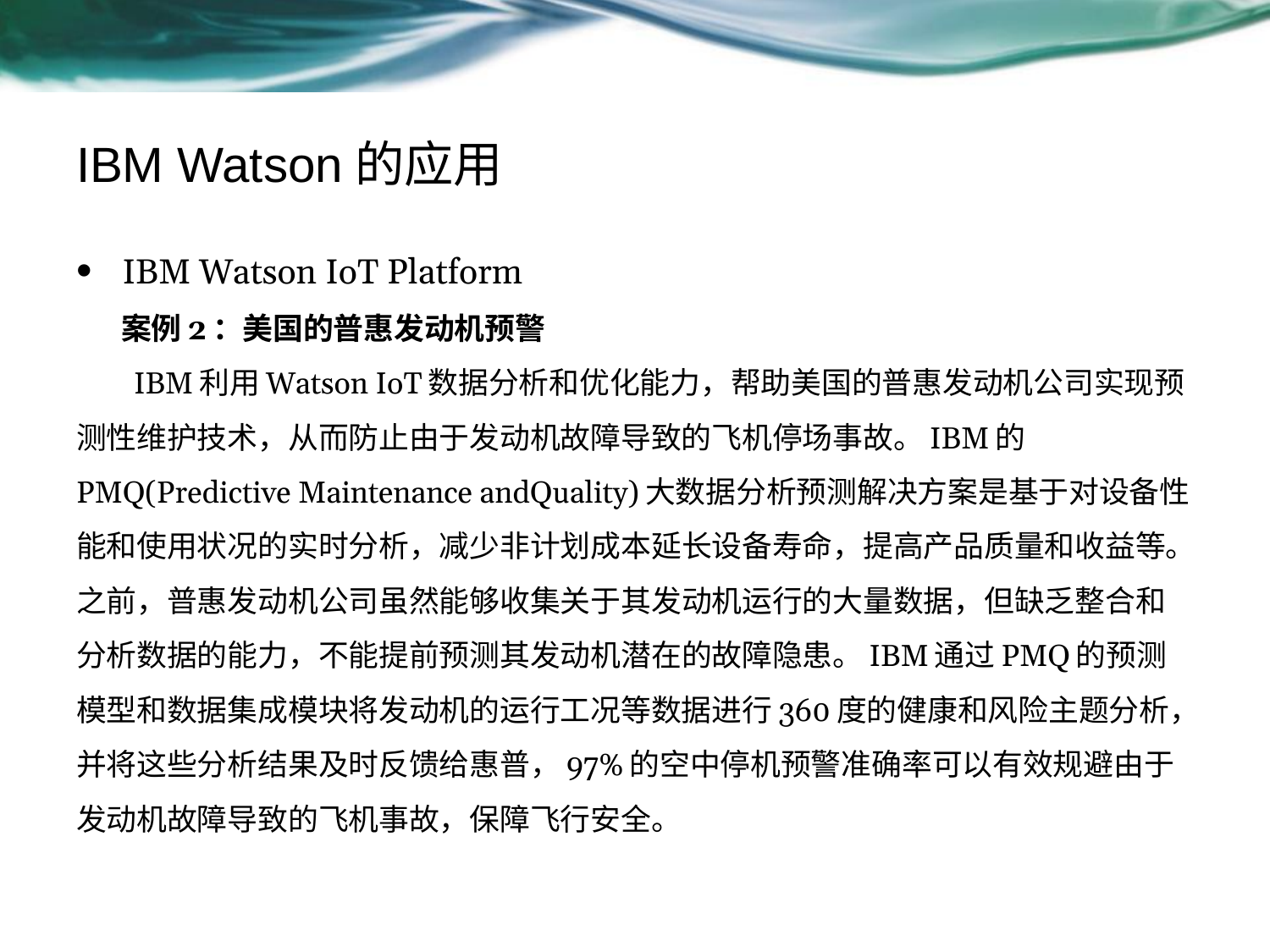

# IBM Watson的应用
IBM Watson IoT Platform
      案例2：美国的普惠发动机预警
        IBM利用Watson IoT数据分析和优化能力，帮助美国的普惠发动机公司实现预测性维护技术，从而防止由于发动机故障导致的飞机停场事故。IBM的PMQ(Predictive Maintenance andQuality)大数据分析预测解决方案是基于对设备性能和使用状况的实时分析，减少非计划成本延长设备寿命，提高产品质量和收益等。之前，普惠发动机公司虽然能够收集关于其发动机运行的大量数据，但缺乏整合和分析数据的能力，不能提前预测其发动机潜在的故障隐患。IBM通过PMQ的预测模型和数据集成模块将发动机的运行工况等数据进行360度的健康和风险主题分析，并将这些分析结果及时反馈给惠普，97%的空中停机预警准确率可以有效规避由于发动机故障导致的飞机事故，保障飞行安全。